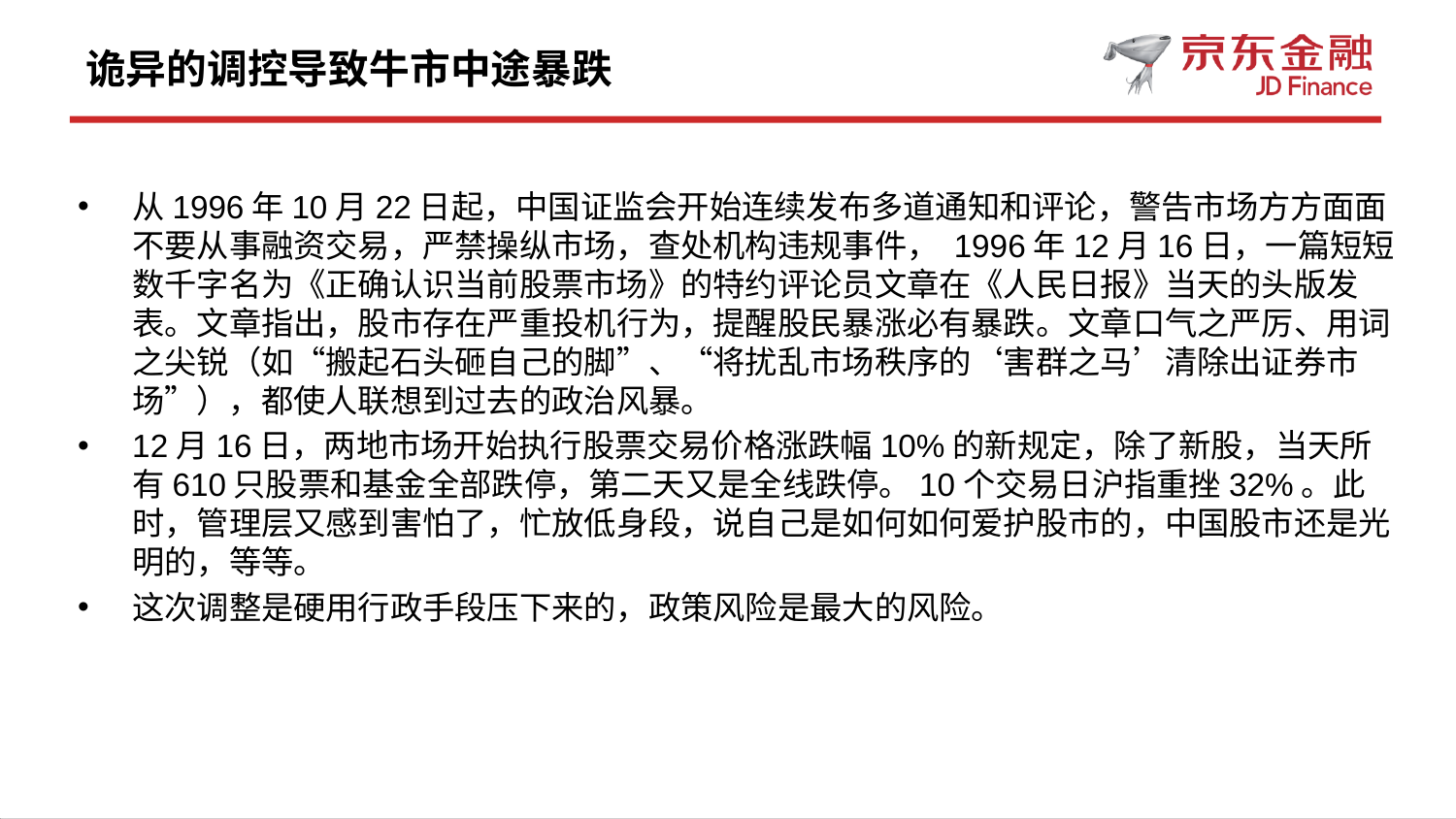

# 诡异的调控导致牛市中途暴跌

从1996年10月22日起，中国证监会开始连续发布多道通知和评论，警告市场方方面面不要从事融资交易，严禁操纵市场，查处机构违规事件， 1996年12月16日，一篇短短数千字名为《正确认识当前股票市场》的特约评论员文章在《人民日报》当天的头版发表。文章指出，股市存在严重投机行为，提醒股民暴涨必有暴跌。文章口气之严厉、用词之尖锐（如“搬起石头砸自己的脚”、“将扰乱市场秩序的‘害群之马’清除出证券市场”），都使人联想到过去的政治风暴。
12月16日，两地市场开始执行股票交易价格涨跌幅10%的新规定，除了新股，当天所有610只股票和基金全部跌停，第二天又是全线跌停。10个交易日沪指重挫32%。此时，管理层又感到害怕了，忙放低身段，说自己是如何如何爱护股市的，中国股市还是光明的，等等。
这次调整是硬用行政手段压下来的，政策风险是最大的风险。